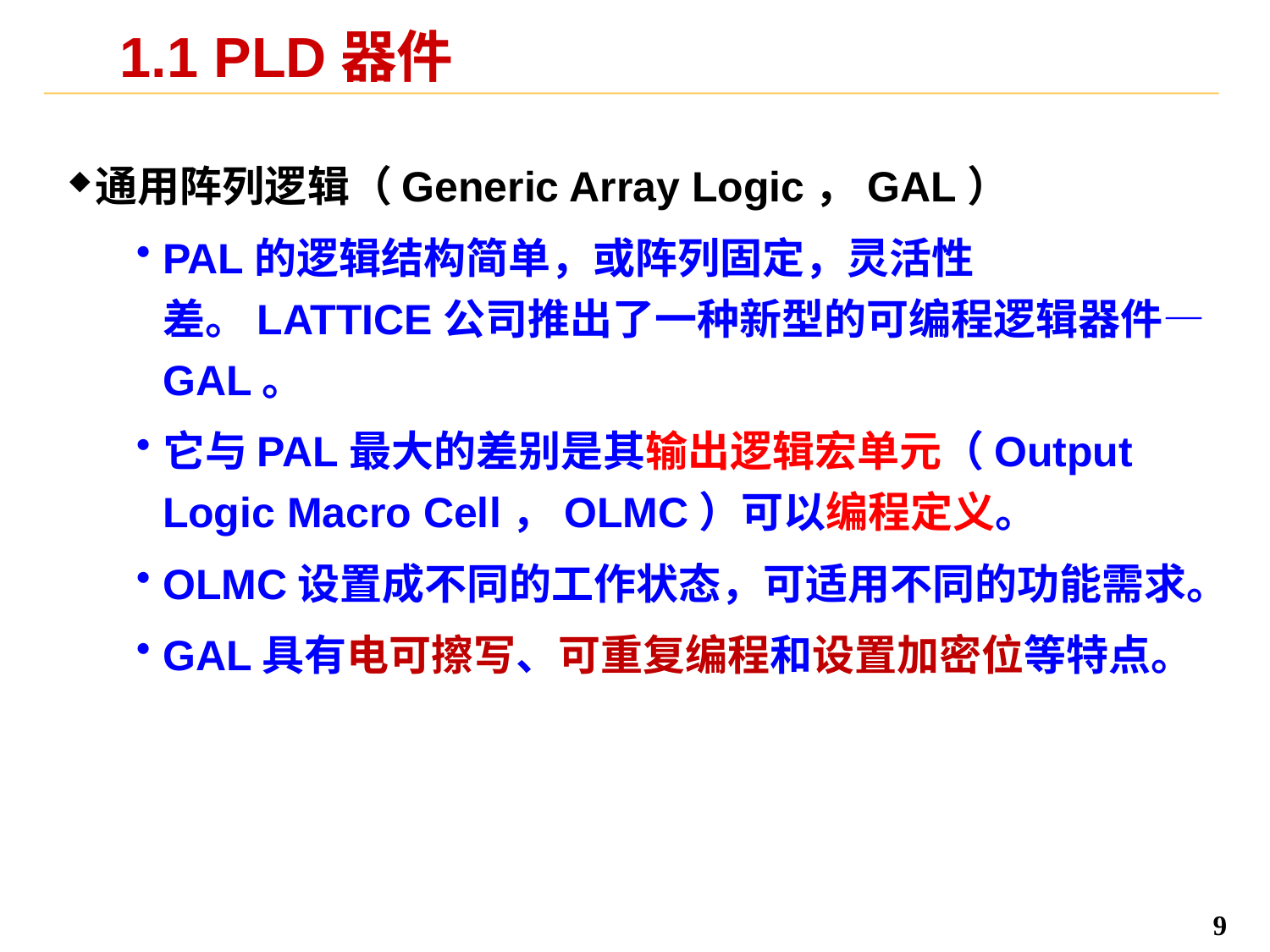

# 1.1 PLD器件
通用阵列逻辑（Generic Array Logic，GAL）
PAL的逻辑结构简单，或阵列固定，灵活性差。LATTICE公司推出了一种新型的可编程逻辑器件—GAL。
它与PAL最大的差别是其输出逻辑宏单元（Output Logic Macro Cell，OLMC）可以编程定义。
OLMC设置成不同的工作状态，可适用不同的功能需求。
GAL具有电可擦写、可重复编程和设置加密位等特点。

9